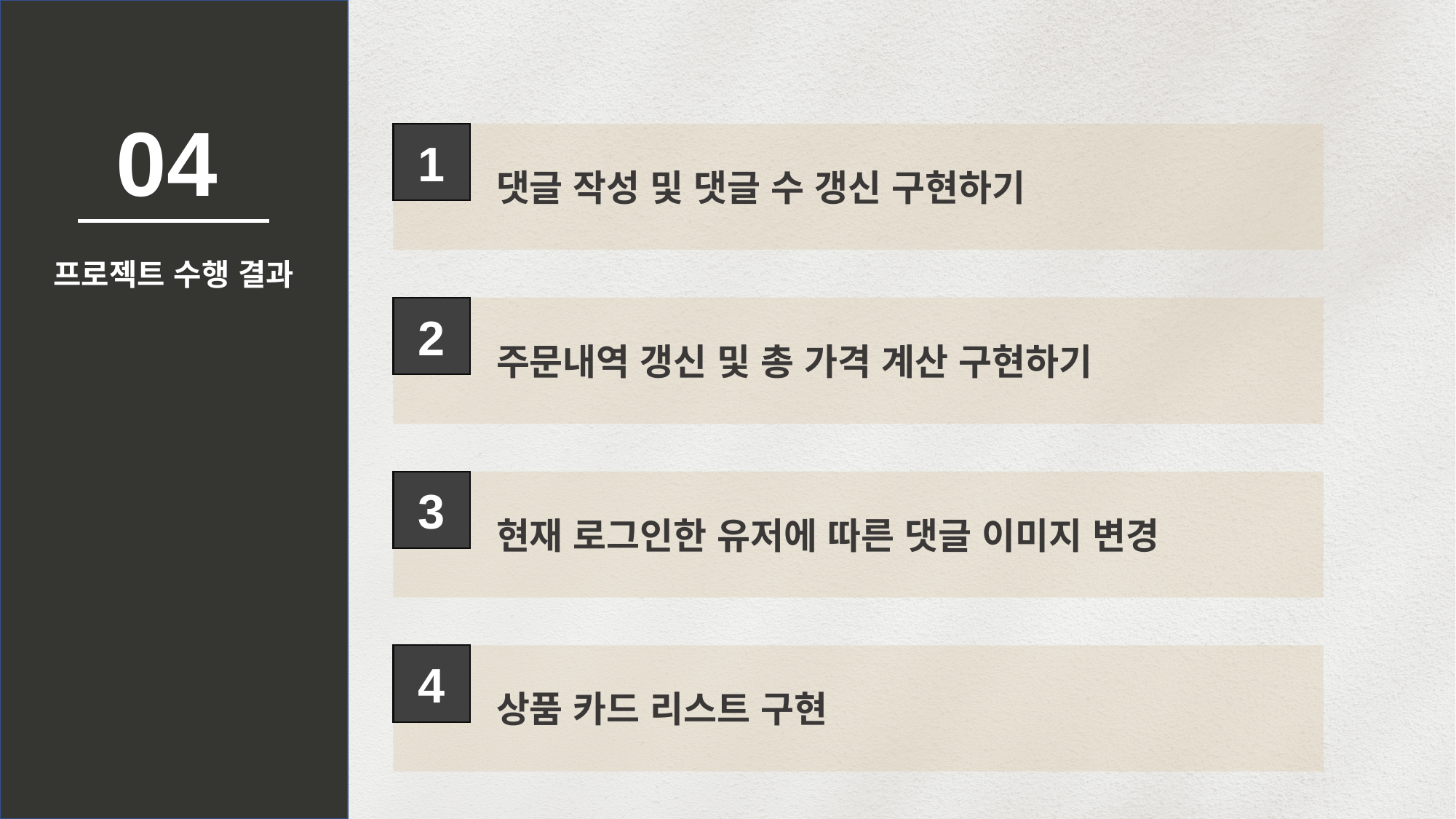

04
1
댓글 작성 및 댓글 수 갱신 구현하기
프로젝트 수행 결과
2
주문내역 갱신 및 총 가격 계산 구현하기
3
현재 로그인한 유저에 따른 댓글 이미지 변경
4
상품 카드 리스트 구현